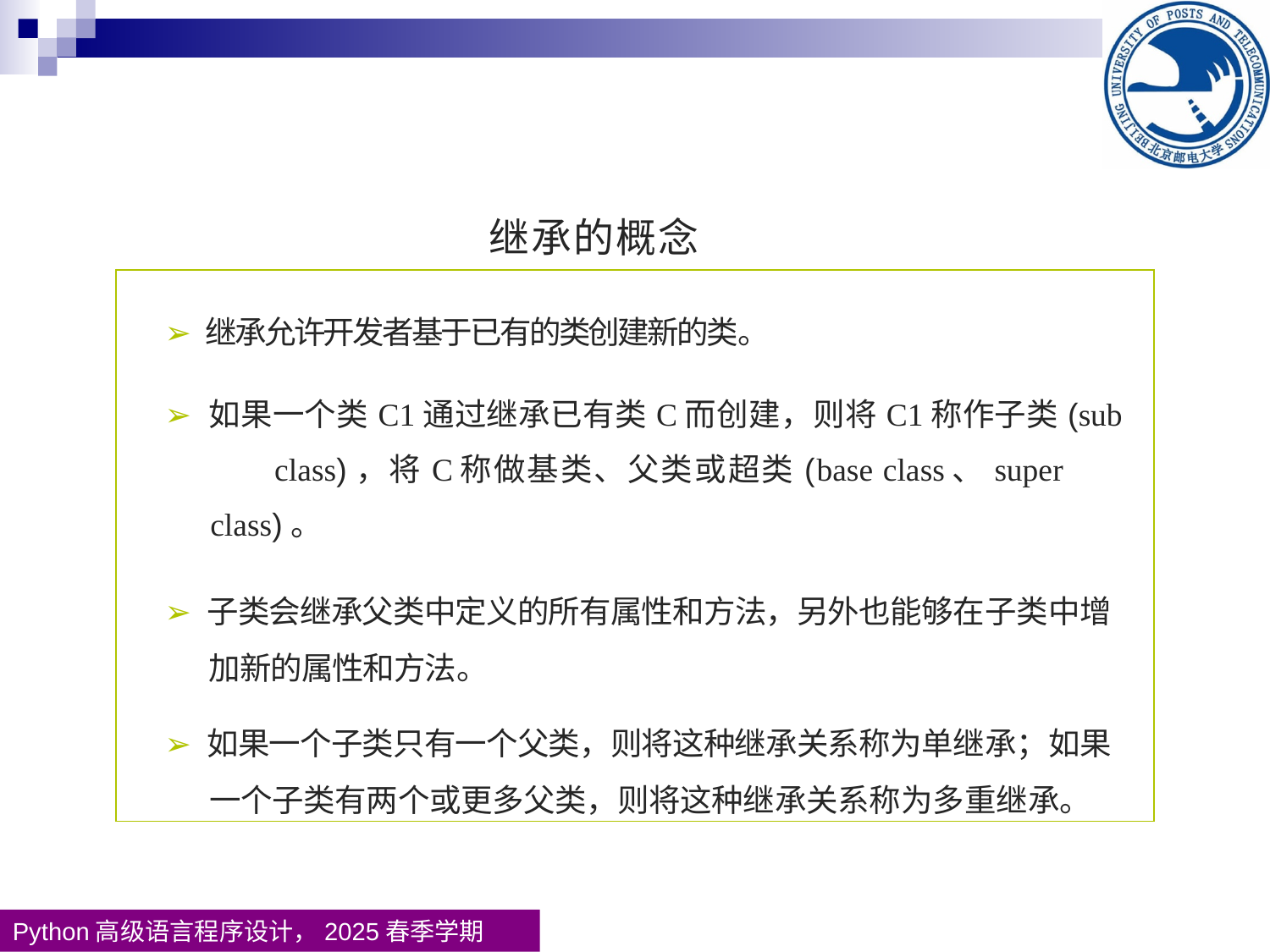

| 继承的概念 |
| --- |
| ➢ 继承允许开发者基于已有的类创建新的类。 ➢ 如果一个类C1通过继承已有类C而创建，则将C1称作子类(sub class)，将C称做基类、父类或超类(base class、super class)。 ➢ 子类会继承父类中定义的所有属性和方法，另外也能够在子类中增 加新的属性和方法。 ➢ 如果一个子类只有一个父类，则将这种继承关系称为单继承；如果 一个子类有两个或更多父类，则将这种继承关系称为多重继承。 |
| --- |